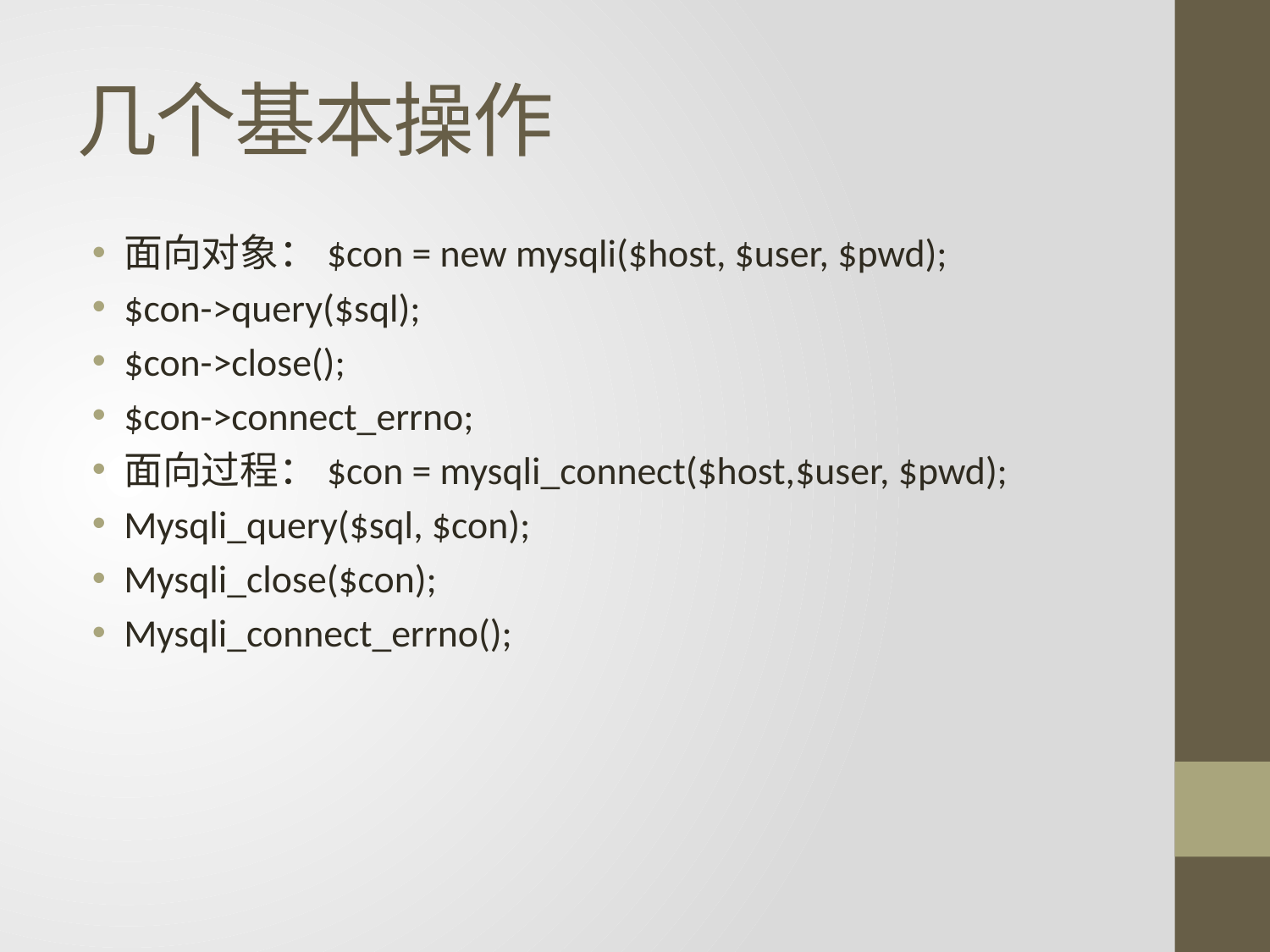

# 几个基本操作
面向对象：$con = new mysqli($host, $user, $pwd);
$con->query($sql);
$con->close();
$con->connect_errno;
面向过程：$con = mysqli_connect($host,$user, $pwd);
Mysqli_query($sql, $con);
Mysqli_close($con);
Mysqli_connect_errno();